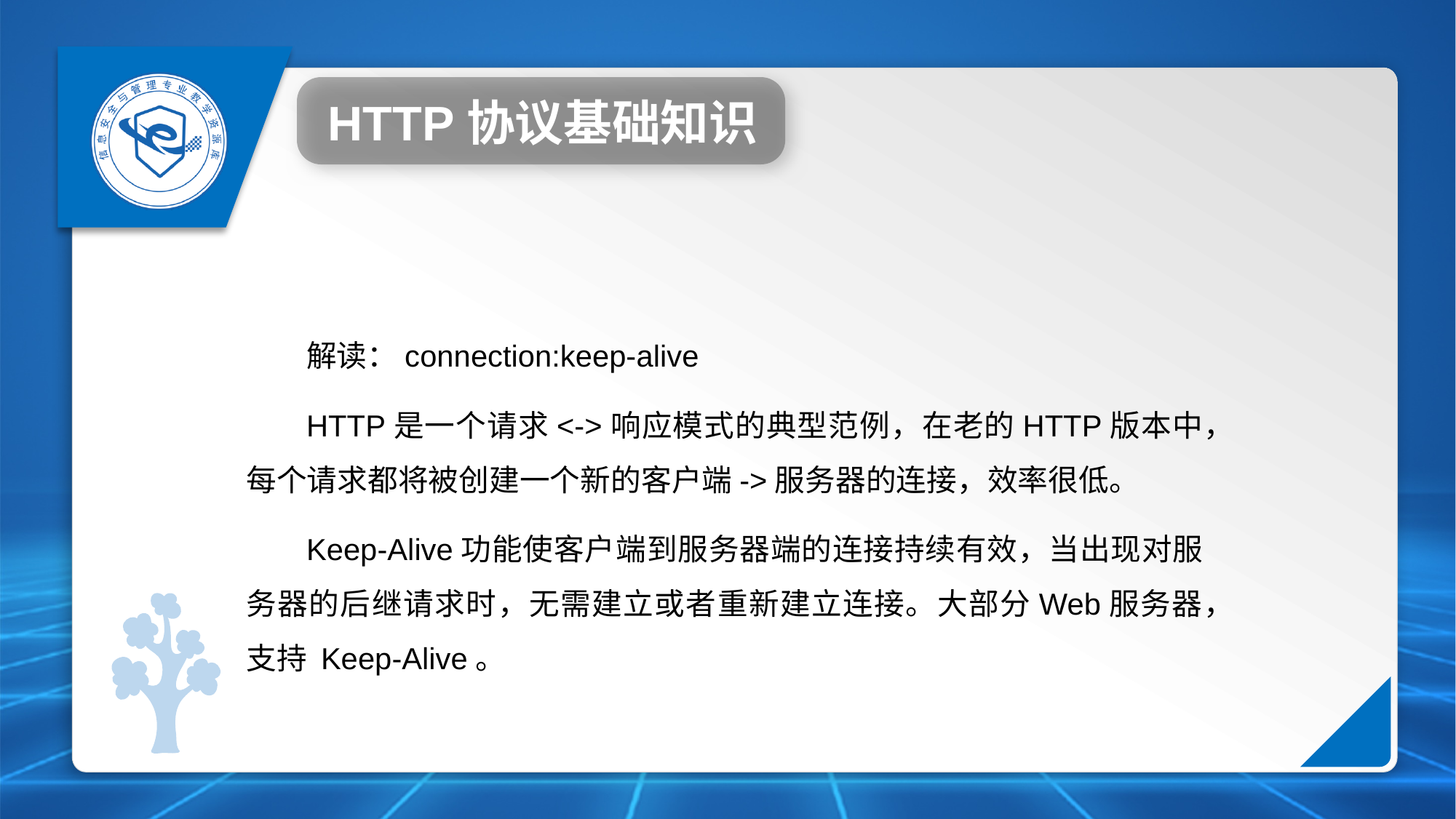

HTTP协议基础知识
解读：connection:keep-alive
HTTP是一个请求<->响应模式的典型范例，在老的HTTP版本中，每个请求都将被创建一个新的客户端->服务器的连接，效率很低。
Keep-Alive功能使客户端到服务器端的连接持续有效，当出现对服务器的后继请求时，无需建立或者重新建立连接。大部分Web服务器，支持 Keep-Alive。